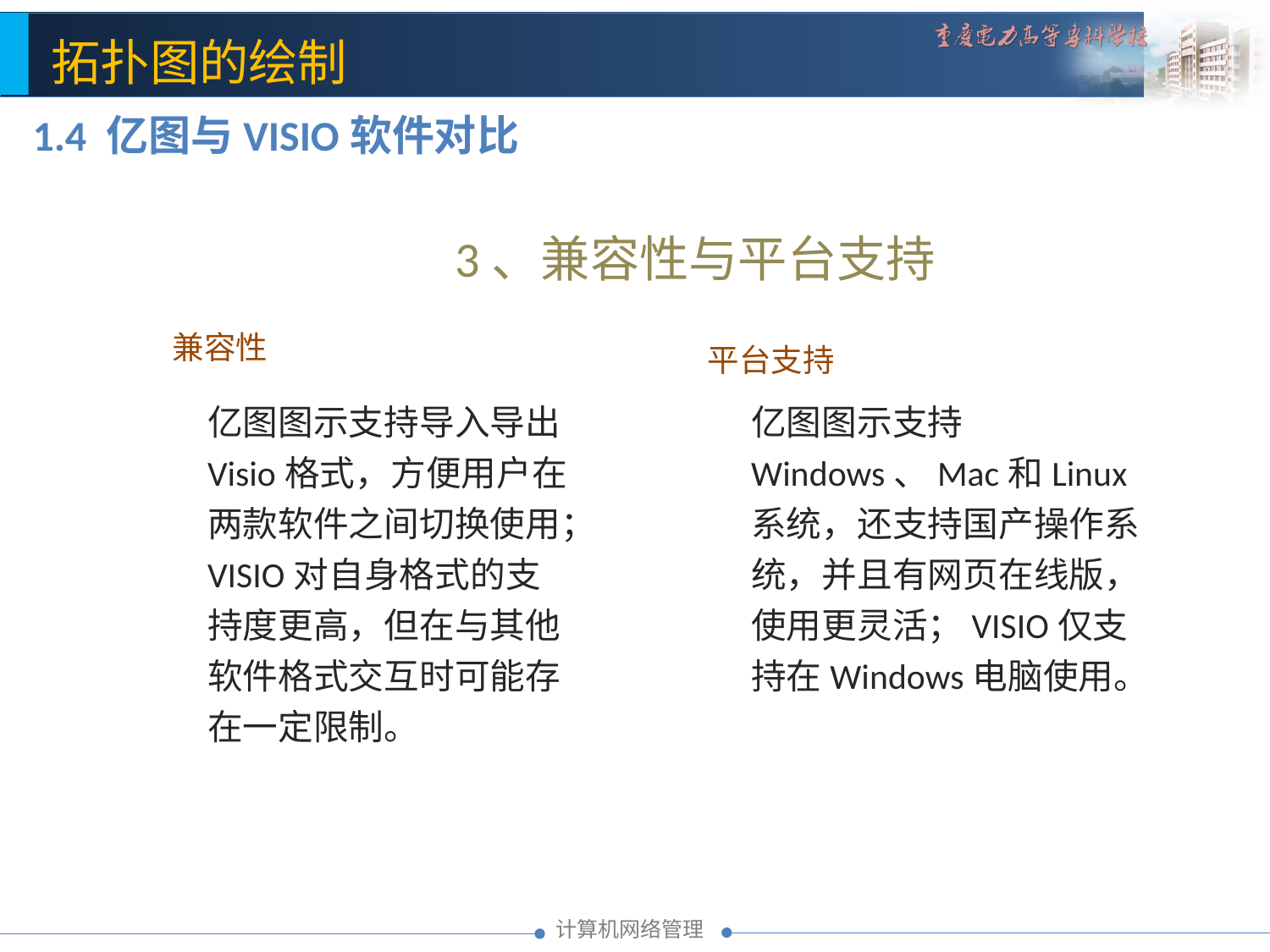

1.4 亿图与VISIO软件对比
3、兼容性与平台支持
兼容性
平台支持
亿图图示支持Windows、Mac和Linux系统，还支持国产操作系统，并且有网页在线版，使用更灵活；VISIO仅支持在Windows电脑使用。
亿图图示支持导入导出Visio格式，方便用户在两款软件之间切换使用；VISIO对自身格式的支持度更高，但在与其他软件格式交互时可能存在一定限制。